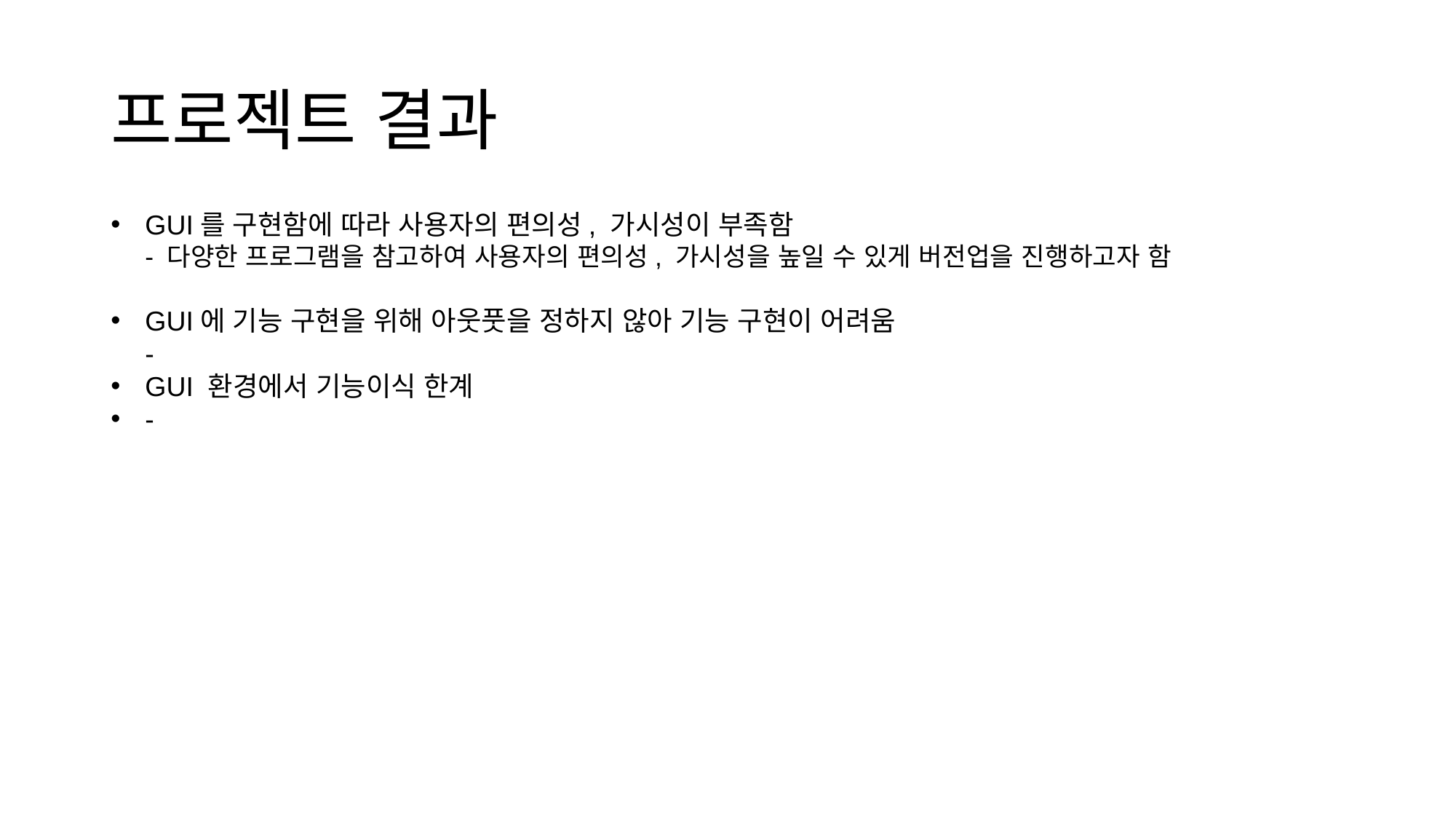

# 프로젝트 결과
GUI를 구현함에 따라 사용자의 편의성, 가시성이 부족함
- 다양한 프로그램을 참고하여 사용자의 편의성, 가시성을 높일 수 있게 버전업을 진행하고자 함

GUI에 기능 구현을 위해 아웃풋을 정하지 않아 기능 구현이 어려움
-
GUI 환경에서 기능이식 한계
-